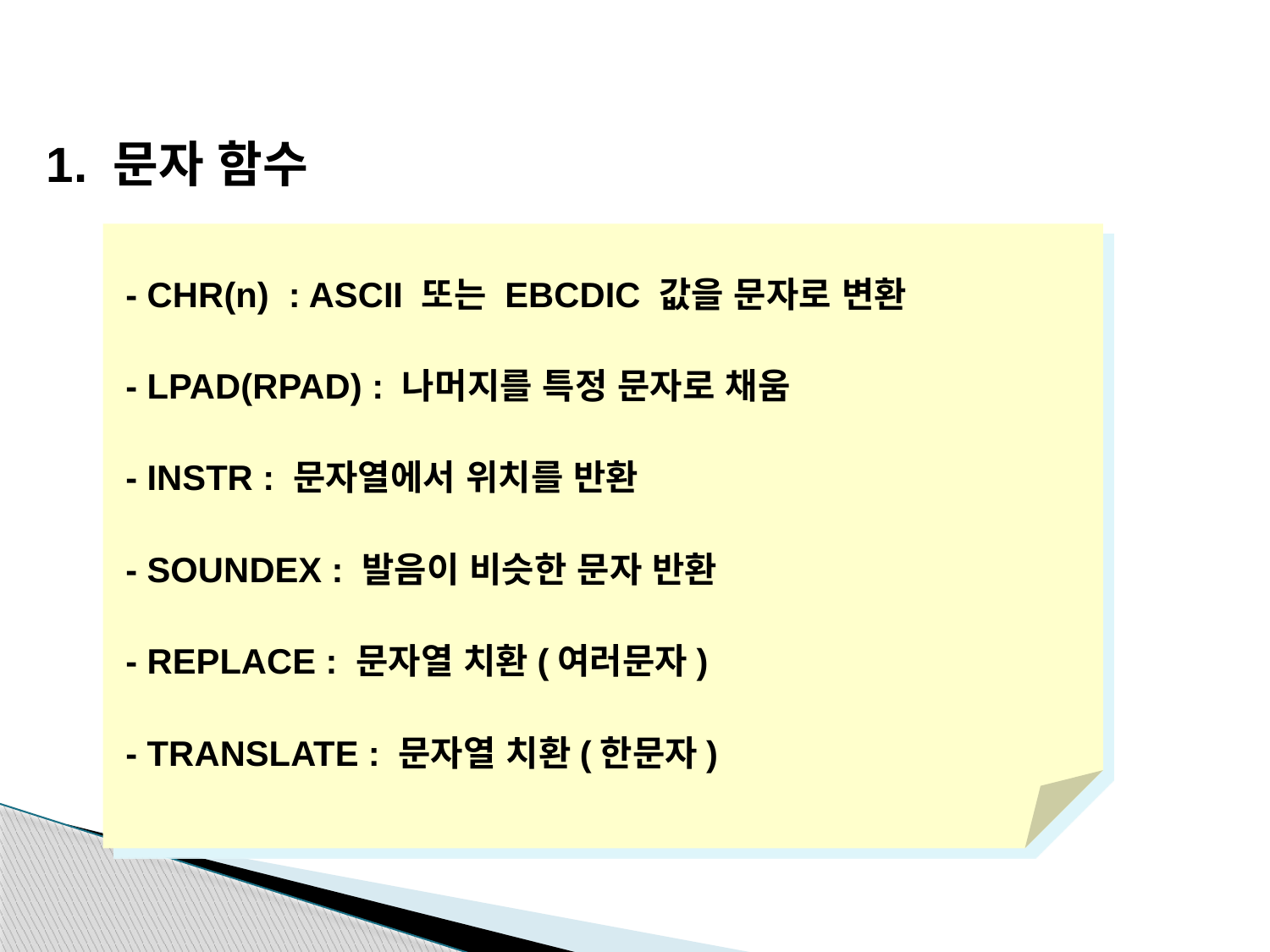

1. 문자 함수
- CHR(n)  : ASCII 또는 EBCDIC 값을 문자로 변환
- LPAD(RPAD) : 나머지를 특정 문자로 채움
- INSTR : 문자열에서 위치를 반환
- SOUNDEX : 발음이 비슷한 문자 반환
- REPLACE : 문자열 치환(여러문자)
- TRANSLATE : 문자열 치환(한문자)